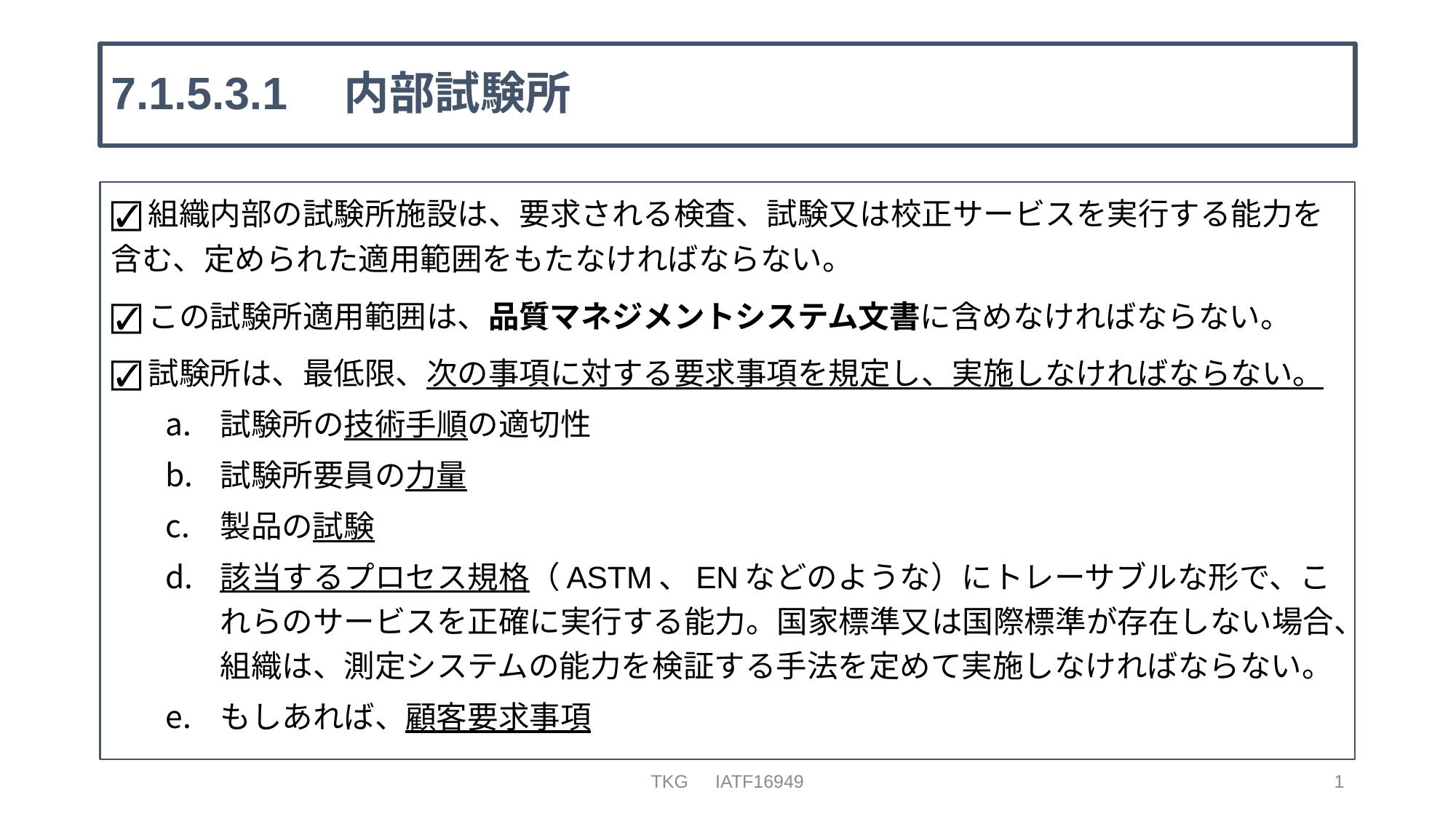

# 7.1.5.3.1　内部試験所
☑組織内部の試験所施設は、要求される検査、試験又は校正サービスを実行する能力を含む、定められた適用範囲をもたなければならない。
☑この試験所適用範囲は、品質マネジメントシステム文書に含めなければならない。
☑試験所は、最低限、次の事項に対する要求事項を規定し、実施しなければならない。
試験所の技術手順の適切性
試験所要員の力量
製品の試験
該当するプロセス規格（ASTM、ENなどのような）にトレーサブルな形で、これらのサービスを正確に実行する能力。国家標準又は国際標準が存在しない場合、組織は、測定システムの能力を検証する手法を定めて実施しなければならない。
もしあれば、顧客要求事項

TKG　IATF16949
1